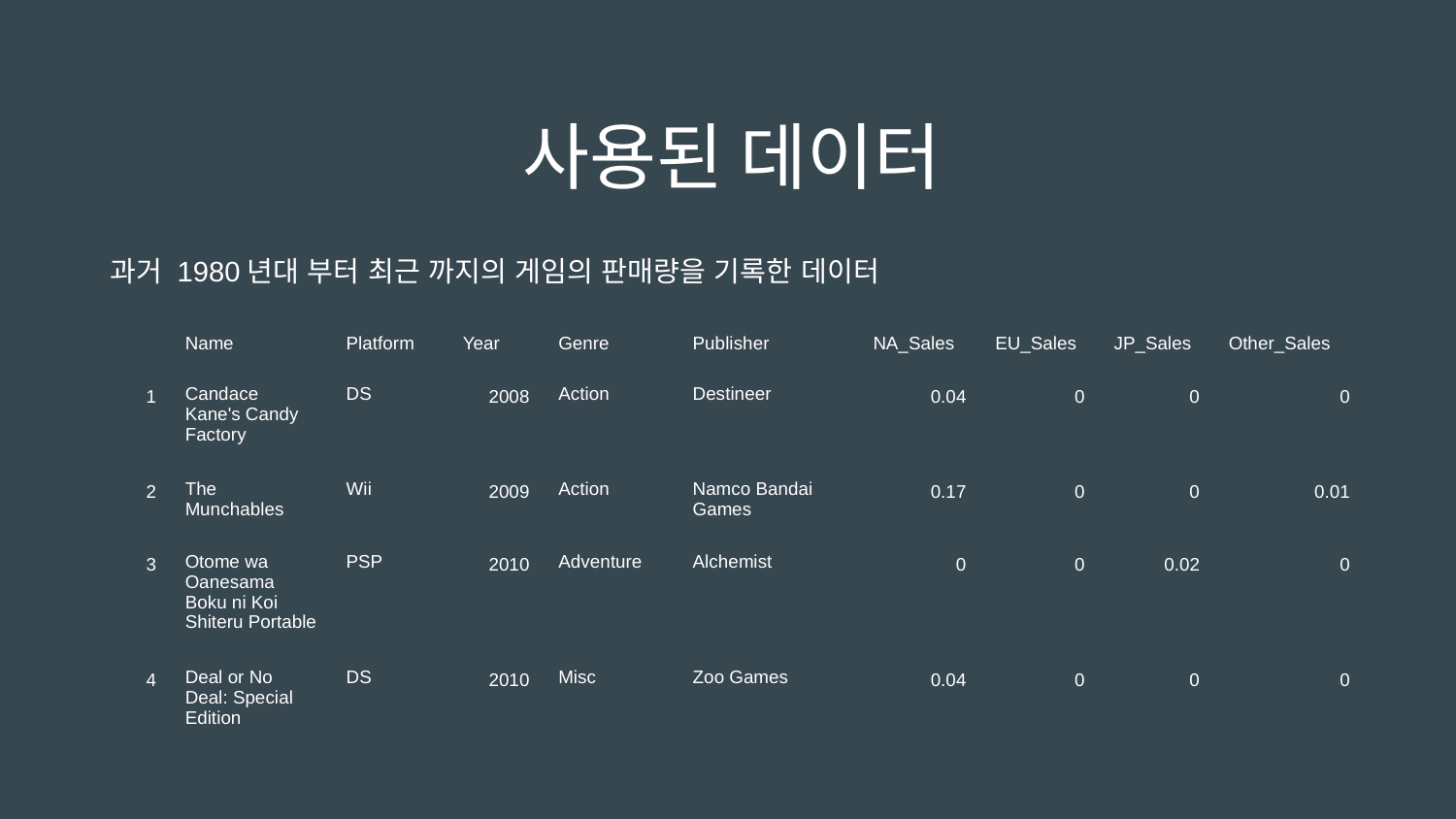

# 사용된 데이터
과거 1980년대 부터 최근 까지의 게임의 판매량을 기록한 데이터
|  | Name | Platform | Year | Genre | Publisher | NA\_Sales | EU\_Sales | JP\_Sales | Other\_Sales |
| --- | --- | --- | --- | --- | --- | --- | --- | --- | --- |
| 1 | Candace Kane's Candy Factory | DS | 2008 | Action | Destineer | 0.04 | 0 | 0 | 0 |
| 2 | The Munchables | Wii | 2009 | Action | Namco Bandai Games | 0.17 | 0 | 0 | 0.01 |
| 3 | Otome wa Oanesama Boku ni Koi Shiteru Portable | PSP | 2010 | Adventure | Alchemist | 0 | 0 | 0.02 | 0 |
| 4 | Deal or No Deal: Special Edition | DS | 2010 | Misc | Zoo Games | 0.04 | 0 | 0 | 0 |